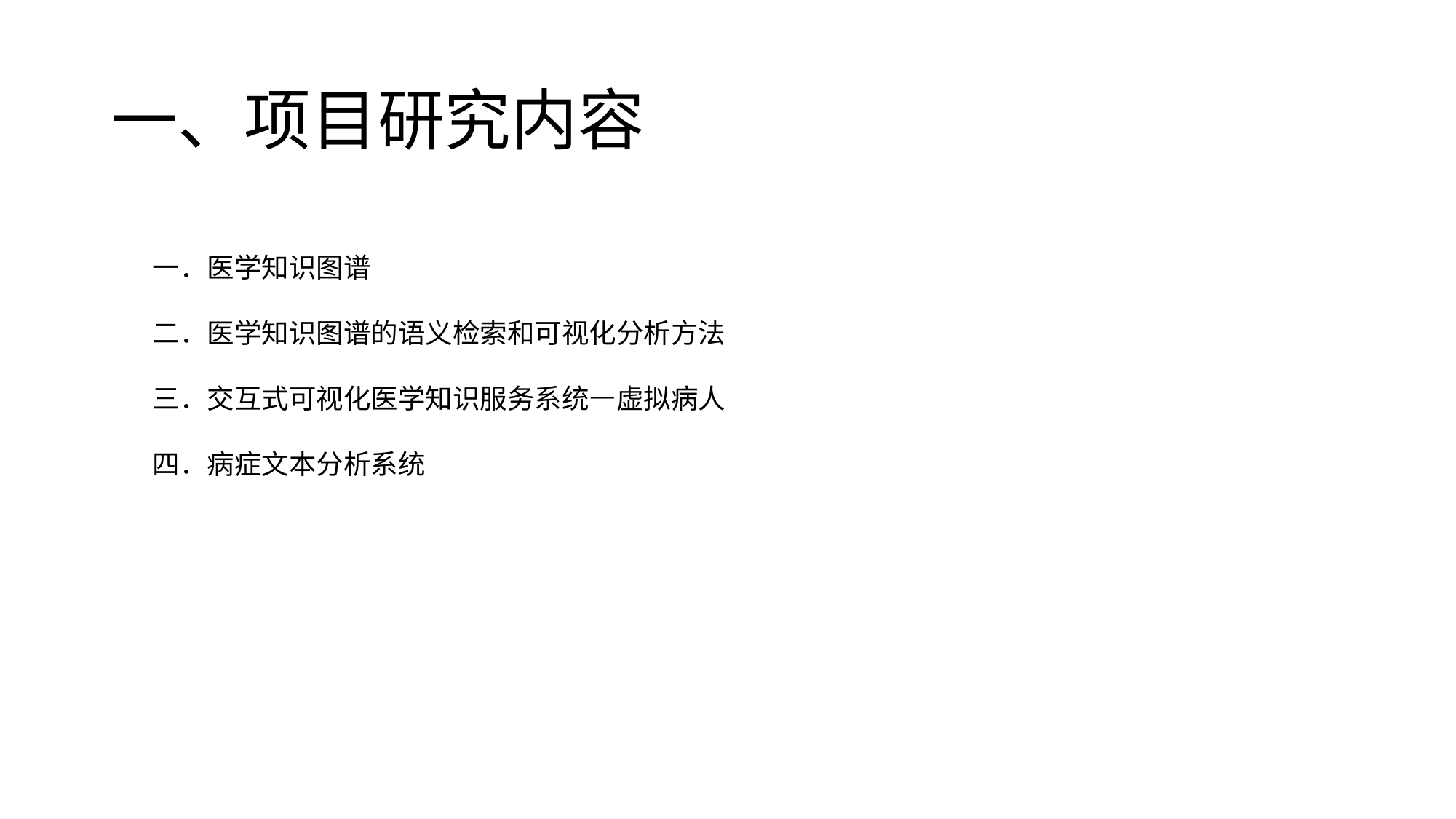

# 一、项目研究内容
一．医学知识图谱

二．医学知识图谱的语义检索和可视化分析方法

三．交互式可视化医学知识服务系统—虚拟病人

四．病症文本分析系统